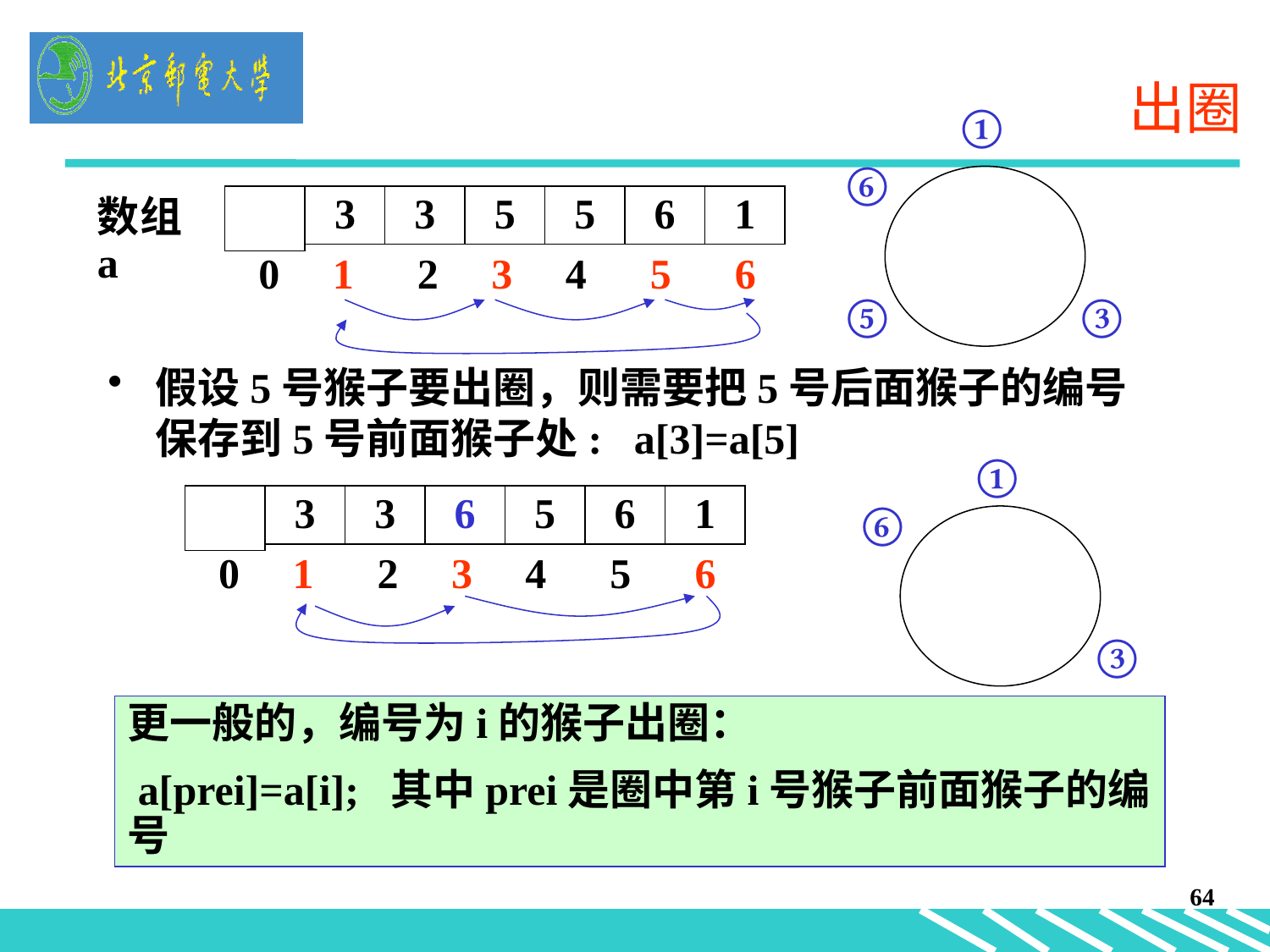

# 出圈
①
⑥

3
3
5
5
6
1
数组a

假设5号猴子要出圈，则需要把5号后面猴子的编号保存到5号前面猴子处:   a[3]=a[5]
  0     1      2     3     4      5      6
⑤
③

①

3
3
6
5
6
1
  0     1      2     3     4      5      6

⑥

③
更一般的，编号为i的猴子出圈：
 a[prei]=a[i];  其中prei是圈中第i号猴子前面猴子的编号
64